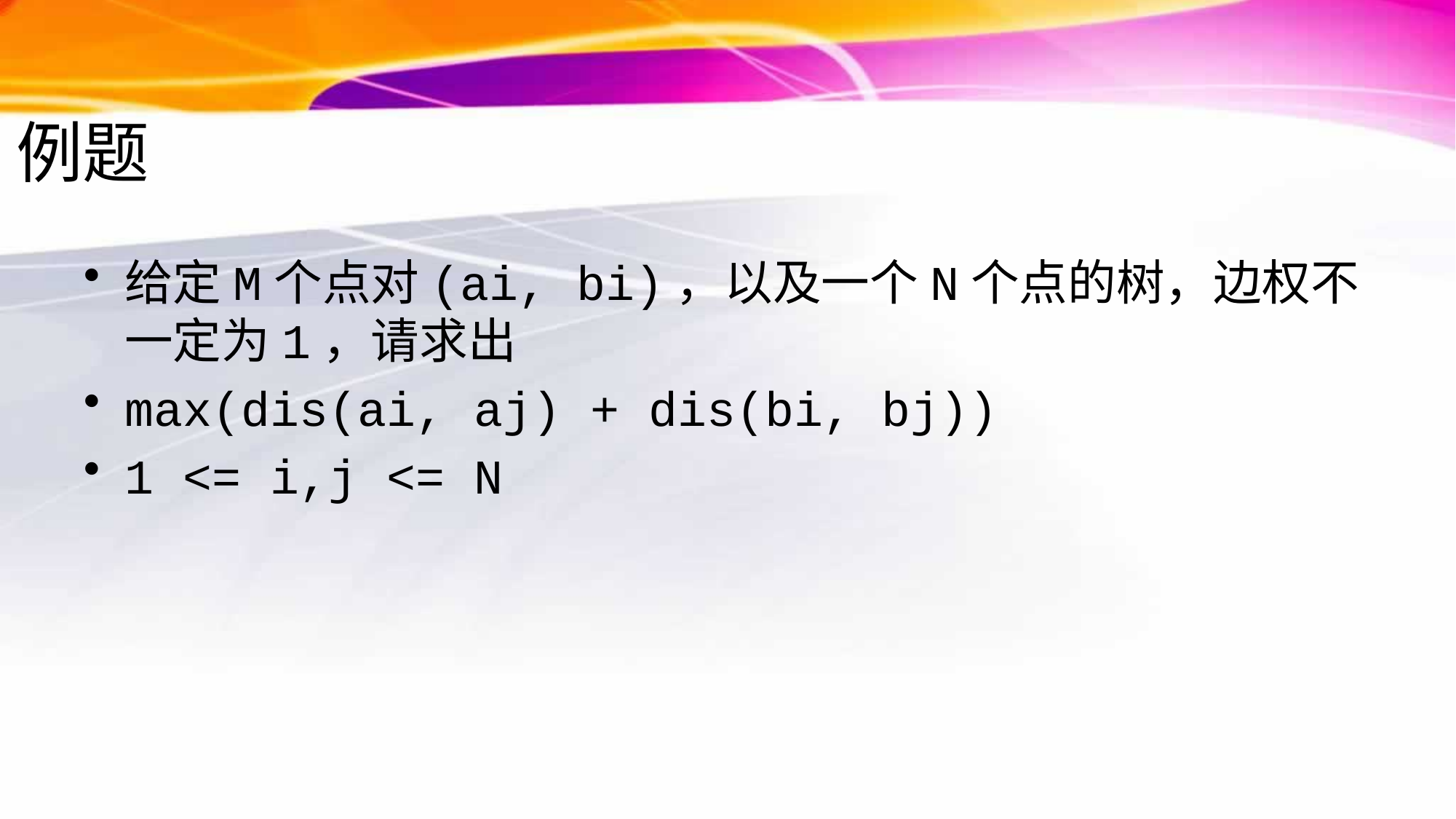

# 例题
给定M个点对(ai, bi)，以及一个N个点的树，边权不一定为1，请求出
max(dis(ai, aj) + dis(bi, bj))
1 <= i,j <= N